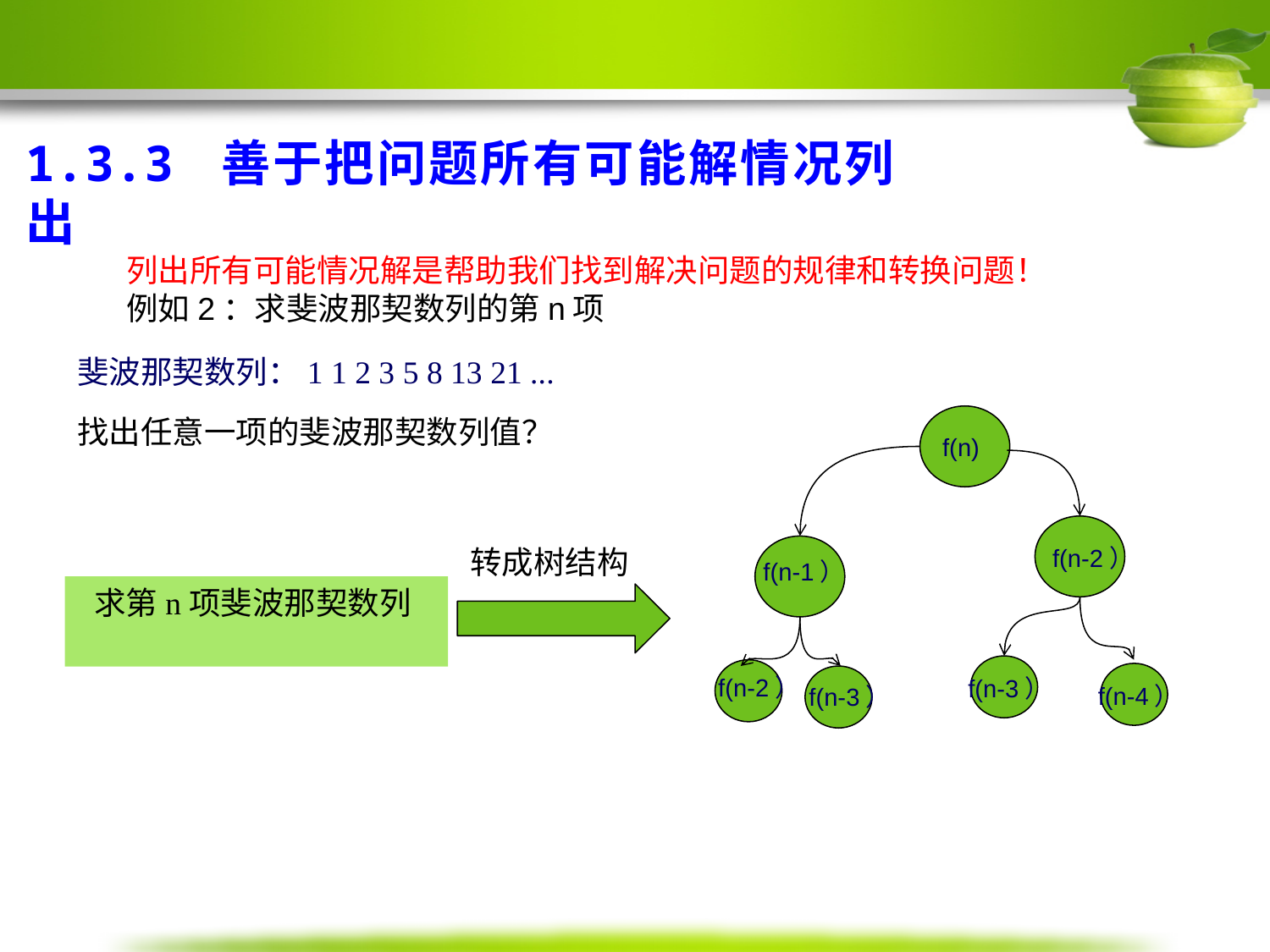

1.3.3 善于把问题所有可能解情况列出
列出所有可能情况解是帮助我们找到解决问题的规律和转换问题！
例如2：求斐波那契数列的第n项

斐波那契数列：1 1 2 3 5 8 13 21 ...
找出任意一项的斐波那契数列值？

f(n)

f(n-1）

f(n-2）
转成树结构
求第n项斐波那契数列

f(n-2）

f(n-3）
f(n-4）
f(n-3）